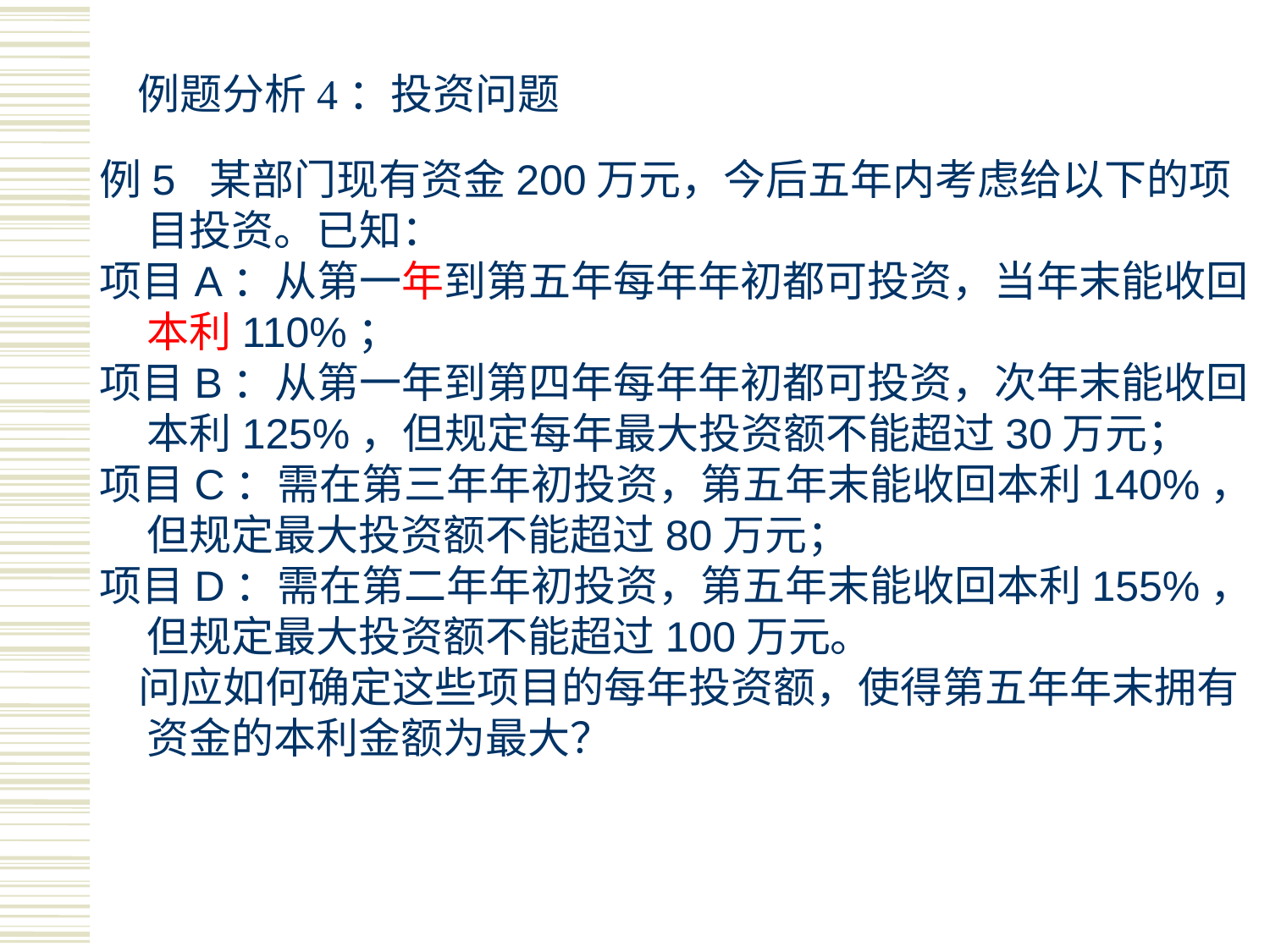

# 例题分析4：投资问题
例5  某部门现有资金200万元，今后五年内考虑给以下的项目投资。已知：
项目A：从第一年到第五年每年年初都可投资，当年末能收回本利110%；
项目B：从第一年到第四年每年年初都可投资，次年末能收回本利125%，但规定每年最大投资额不能超过30万元；
项目C：需在第三年年初投资，第五年末能收回本利140%，但规定最大投资额不能超过80万元；
项目D：需在第二年年初投资，第五年末能收回本利155%，但规定最大投资额不能超过100万元。
   问应如何确定这些项目的每年投资额，使得第五年年末拥有资金的本利金额为最大？